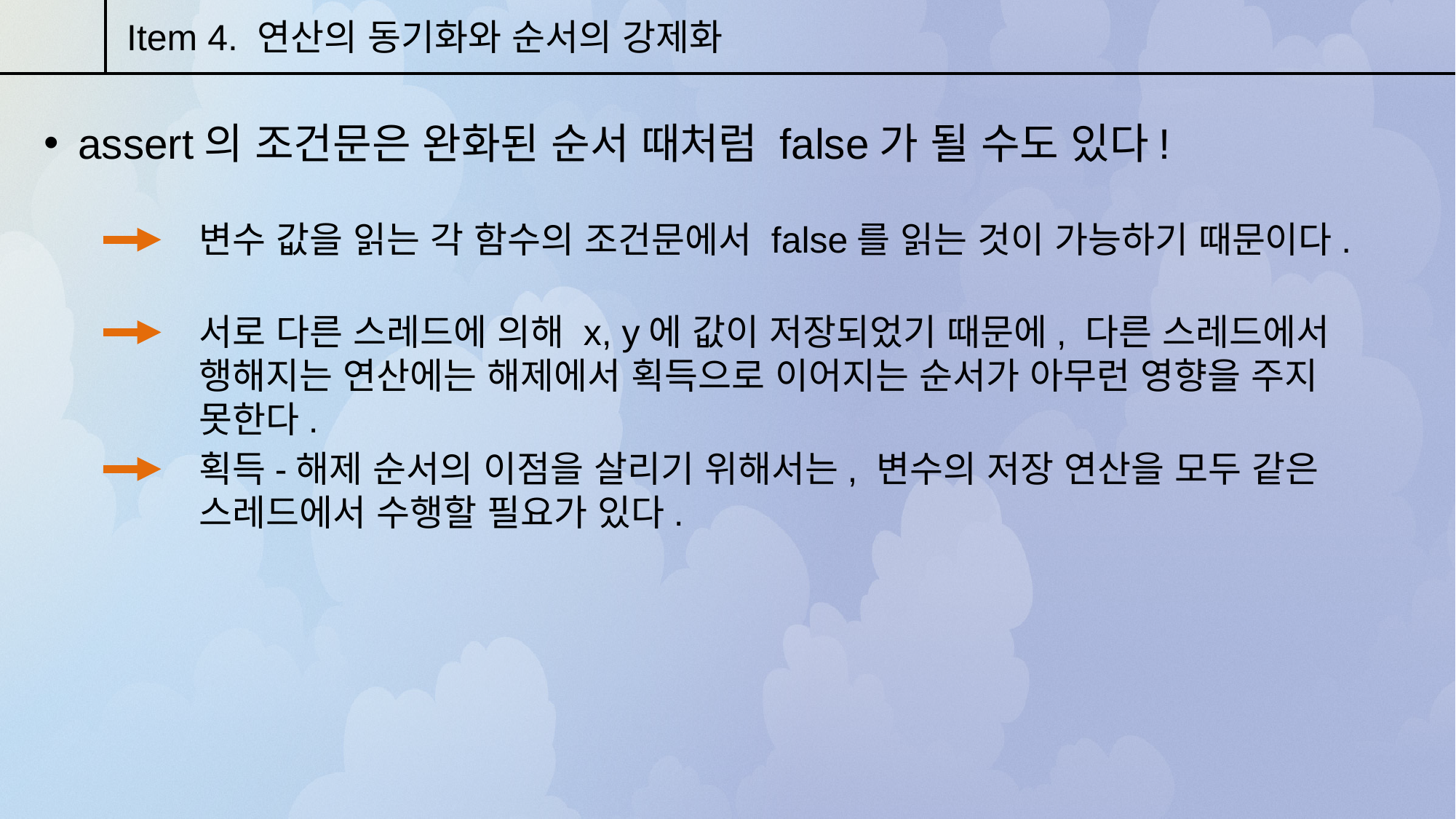

Item 4. 연산의 동기화와 순서의 강제화
assert의 조건문은 완화된 순서 때처럼 false가 될 수도 있다!
변수 값을 읽는 각 함수의 조건문에서 false를 읽는 것이 가능하기 때문이다.
서로 다른 스레드에 의해 x, y에 값이 저장되었기 때문에, 다른 스레드에서 행해지는 연산에는 해제에서 획득으로 이어지는 순서가 아무런 영향을 주지 못한다.
획득-해제 순서의 이점을 살리기 위해서는, 변수의 저장 연산을 모두 같은 스레드에서 수행할 필요가 있다.